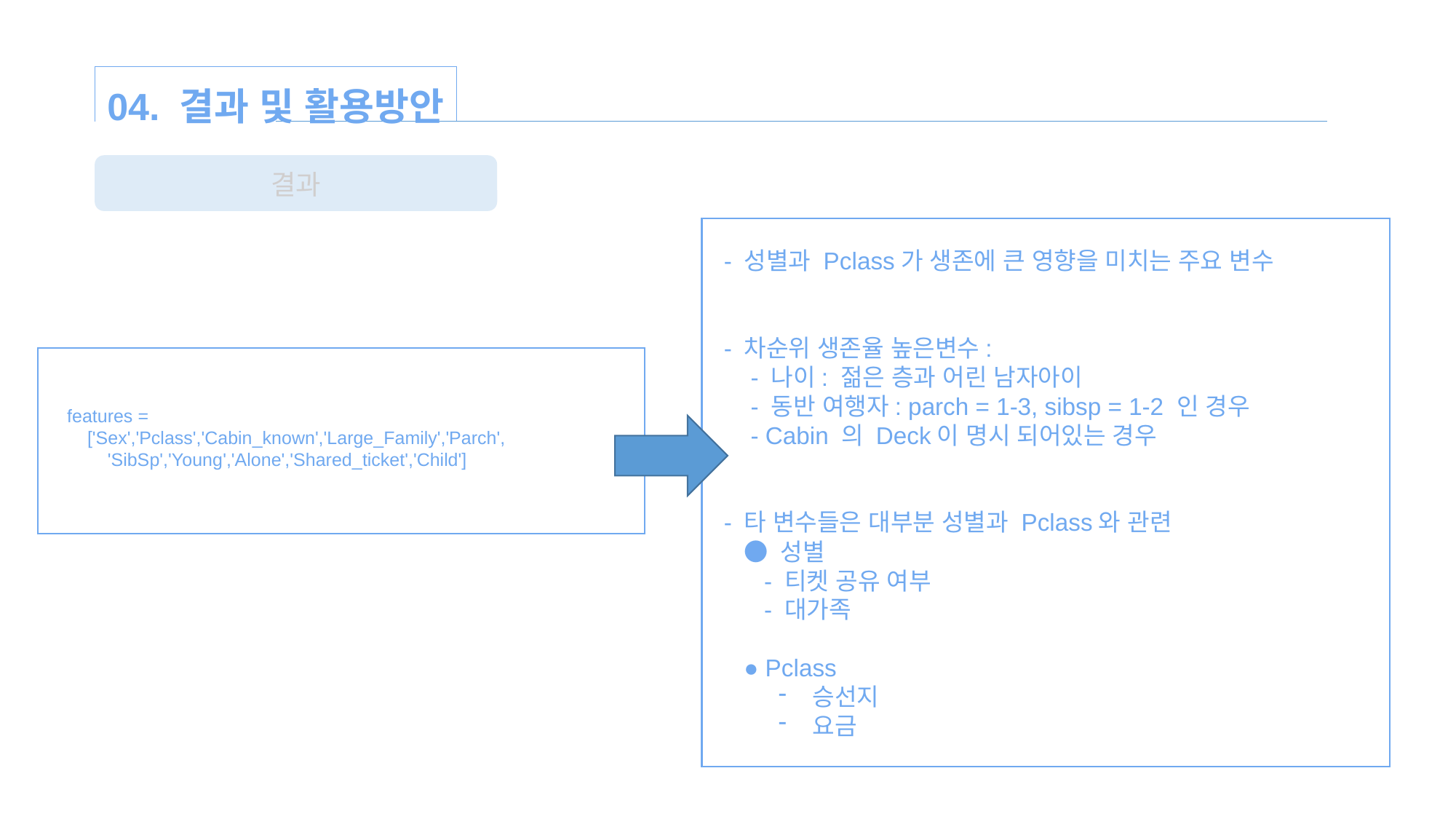

04. 결과 및 활용방안

결과

- 성별과 Pclass가 생존에 큰 영향을 미치는 주요 변수

- 차순위 생존율 높은변수:
    - 나이: 젊은 층과 어린 남자아이
    - 동반 여행자: parch = 1-3, sibsp = 1-2 인 경우
    - Cabin 의 Deck이 명시 되어있는 경우

- 타 변수들은 대부분 성별과 Pclass와 관련
   ● 성별
      - 티켓 공유 여부
      - 대가족

   ● Pclass
승선지
요금

features =
    ['Sex','Pclass','Cabin_known','Large_Family','Parch',
        'SibSp','Young','Alone','Shared_ticket','Child']